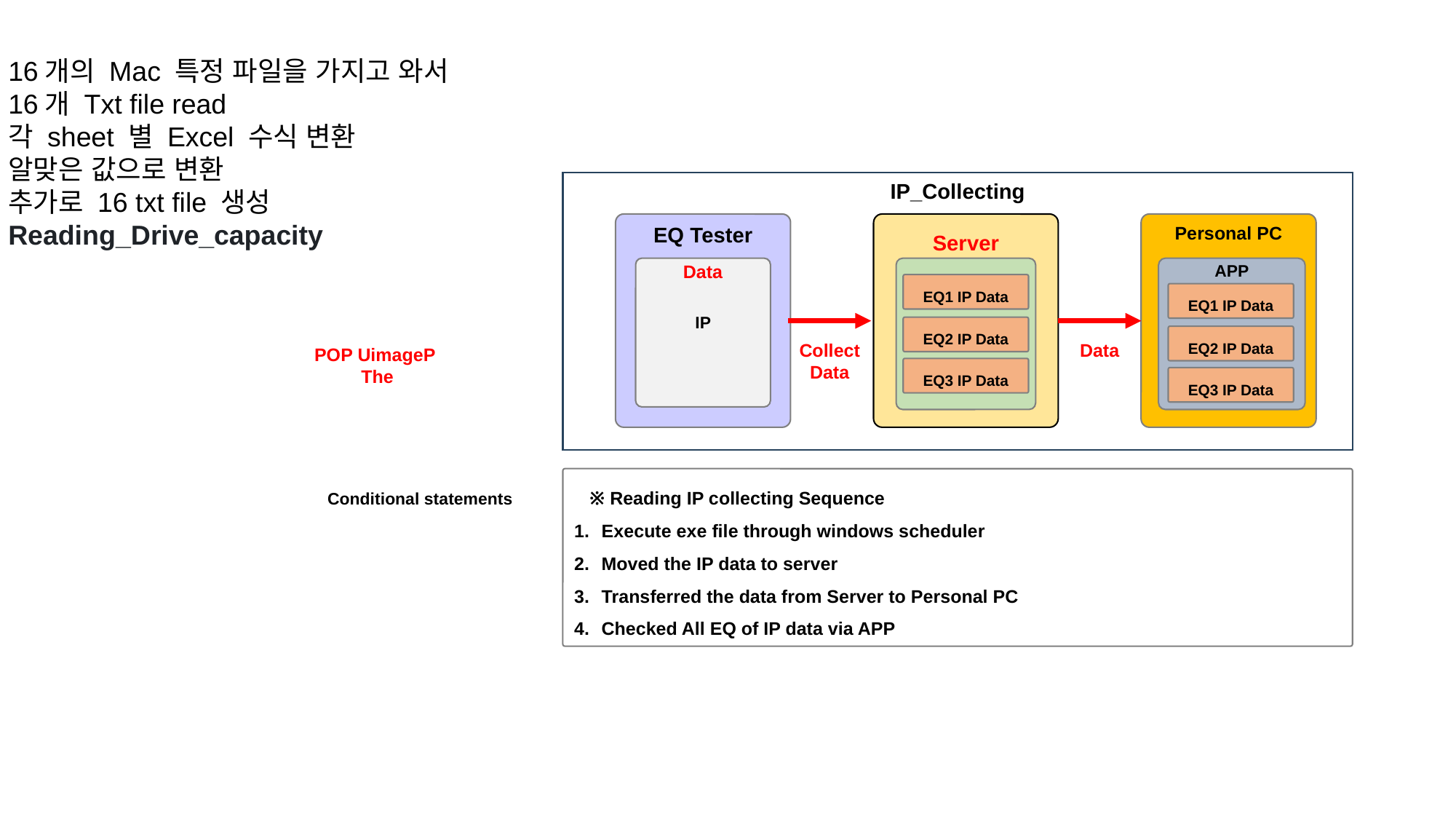

16개의 Mac 특정 파일을 가지고 와서
16개 Txt file read
각 sheet 별 Excel 수식 변환
알맞은 값으로 변환
추가로 16 txt file 생성
Reading_Drive_capacity
IP_Collecting
EQ Tester
Server
Personal PC
APP
Data

EQ1 IP Data
EQ1 IP Data
IP
EQ2 IP Data
EQ2 IP Data
Collect
Data
Data
POP UimageP
The
EQ3 IP Data
EQ3 IP Data
   ※ Reading IP collecting Sequence
Execute exe file through windows scheduler
Moved the IP data to server
Transferred the data from Server to Personal PC
Checked All EQ of IP data via APP
Conditional statements